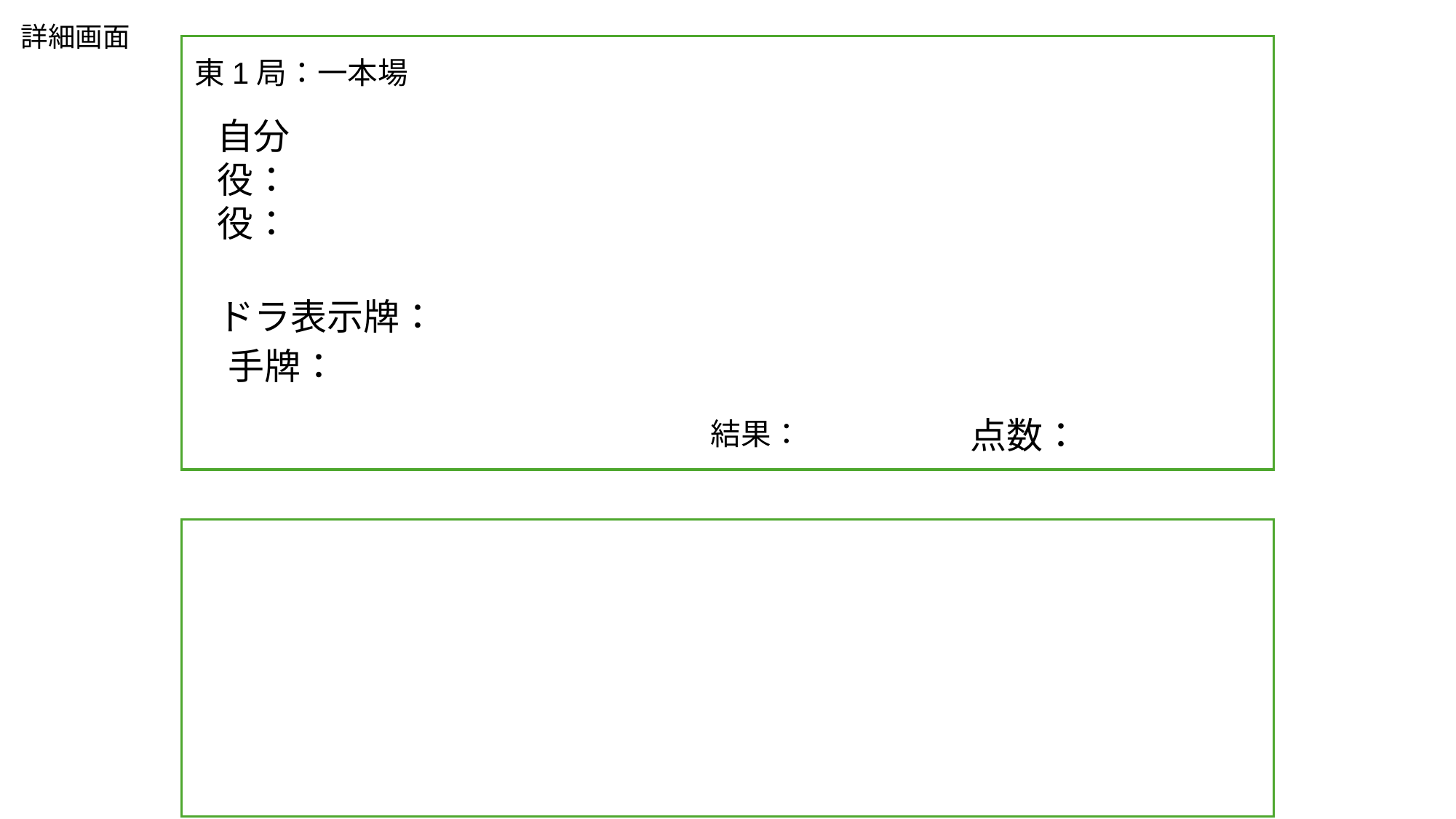

詳細画面

東1局：一本場
自分
役：
役：
ドラ表示牌：
手牌：
点数：
結果：